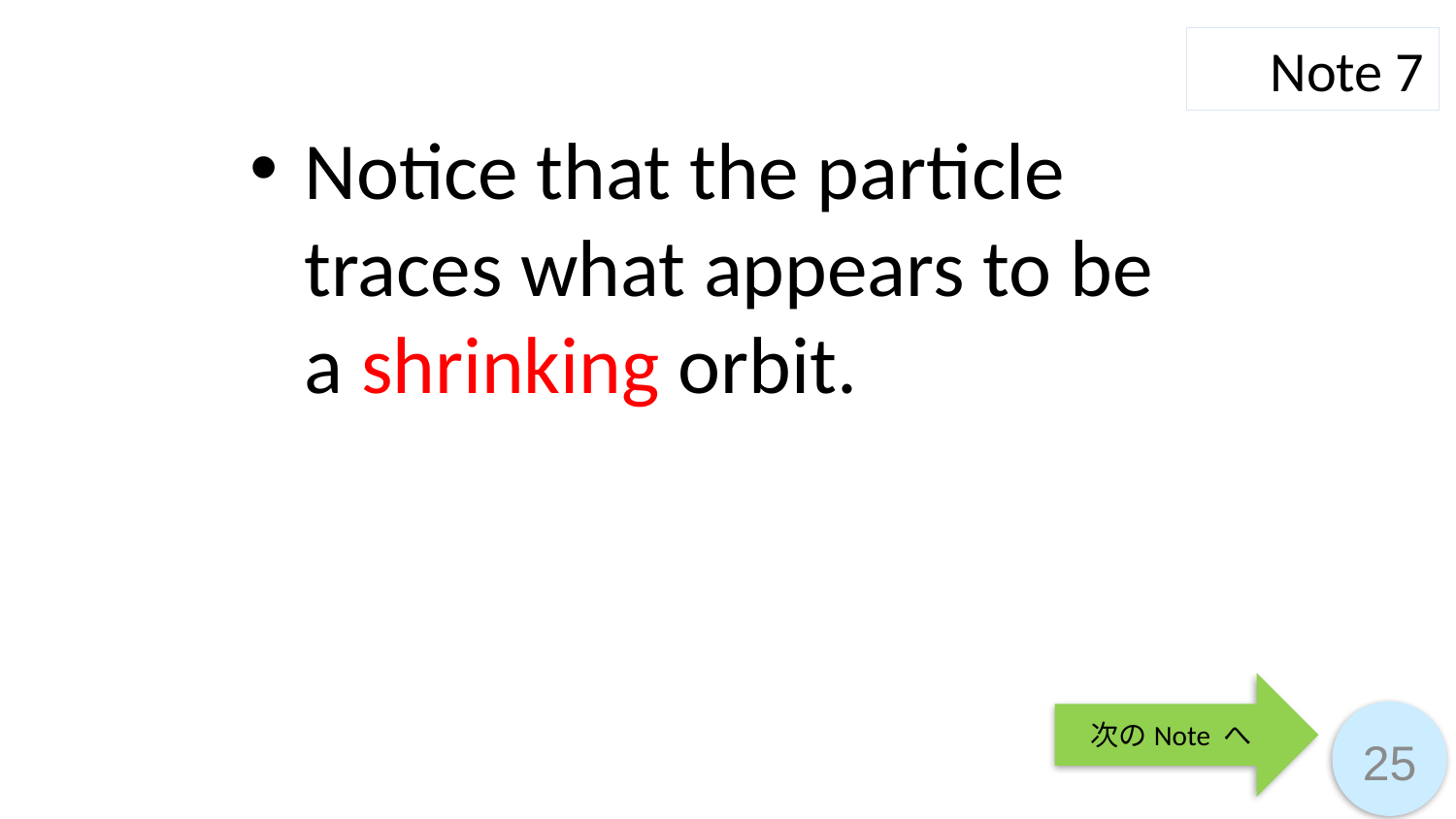

Note 7
Notice that the particle traces what appears to be a shrinking orbit.
次のNote へ
25